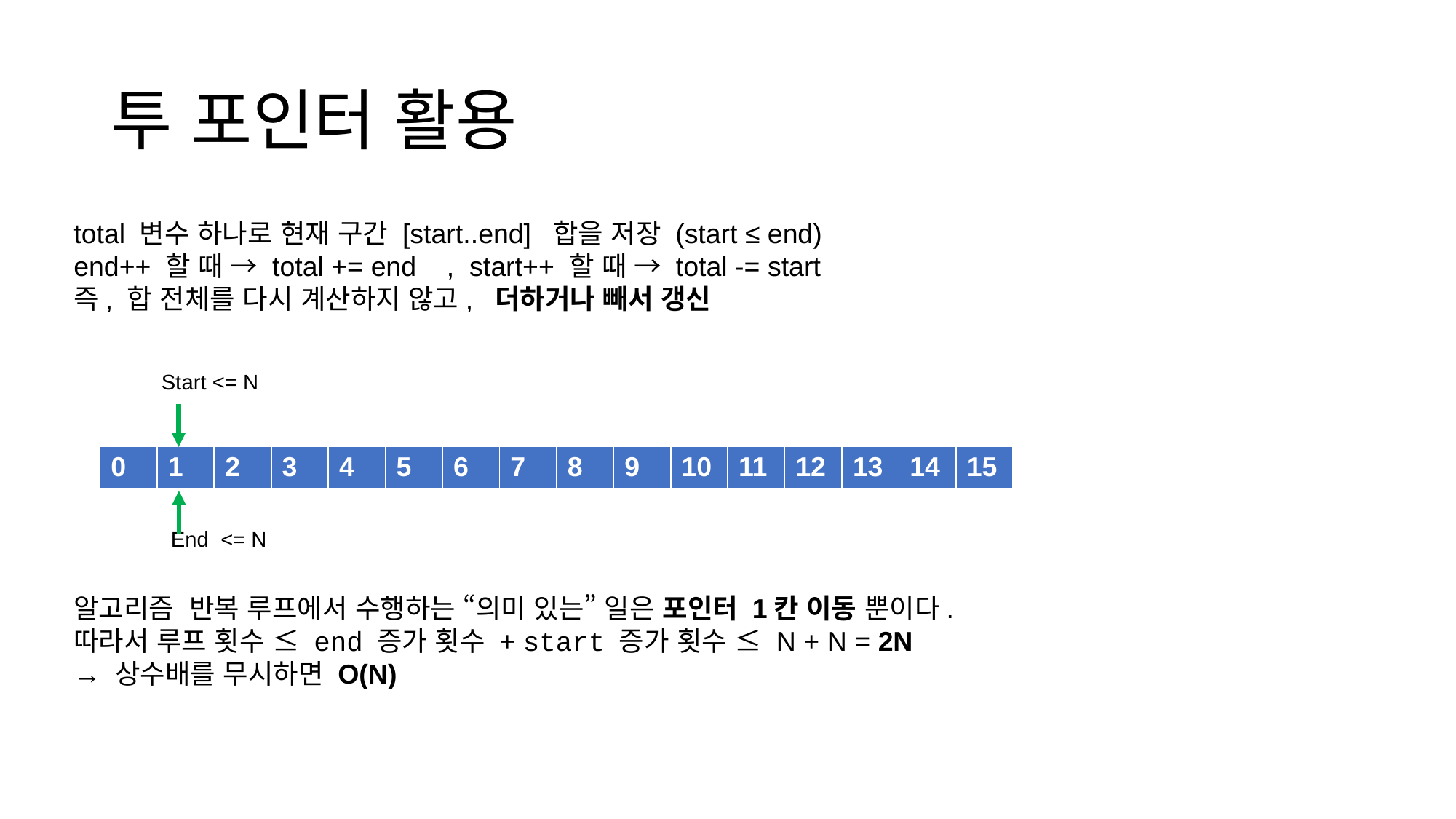

# 투 포인터 활용
total 변수 하나로 현재 구간 [start..end]  합을 저장 (start ≤ end)
end++ 할 때 → total += end    ,  start++ 할 때 → total -= start
즉, 합 전체를 다시 계산하지 않고,  더하거나 빼서 갱신
Start <= N
| 0 | 1 | 2 | 3 | 4 | 5 | 6 | 7 | 8 | 9 | 10 | 11 | 12 | 13 | 14 | 15 |
| --- | --- | --- | --- | --- | --- | --- | --- | --- | --- | --- | --- | --- | --- | --- | --- |
End  <= N
알고리즘  반복 루프에서 수행하는 “의미 있는” 일은 포인터 1칸 이동 뿐이다.
따라서 루프 횟수 ≤ end 증가 횟수 + start 증가 횟수 ≤ N + N = 2N
→ 상수배를 무시하면 O(N)